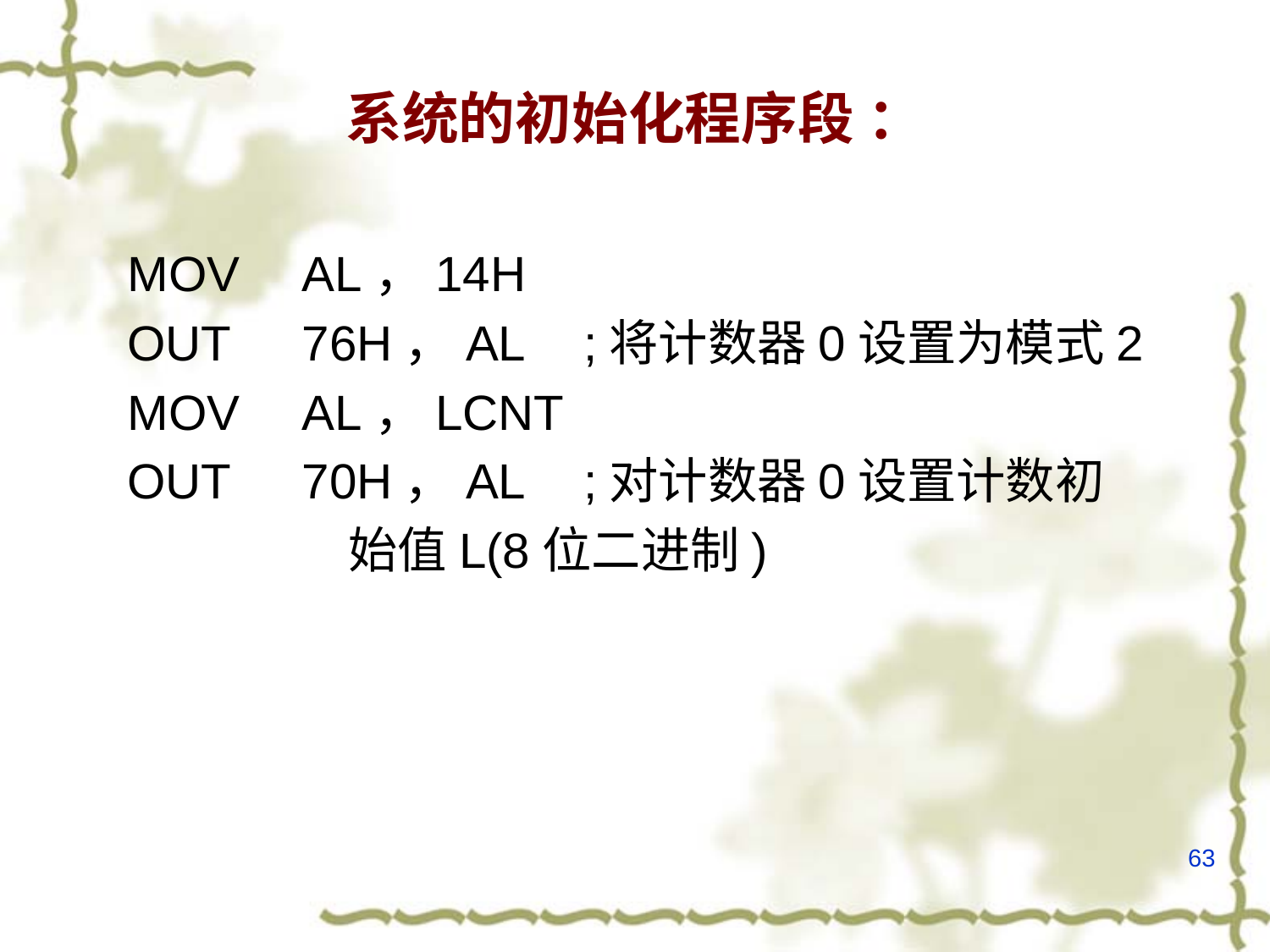

# 系统的初始化程序段 ：
MOV	AL，14H
OUT	76H，AL	  ;将计数器0设置为模式2
MOV	AL，LCNT
OUT	70H，AL	  ;对计数器0设置计数初
                   始值L(8位二进制)
63